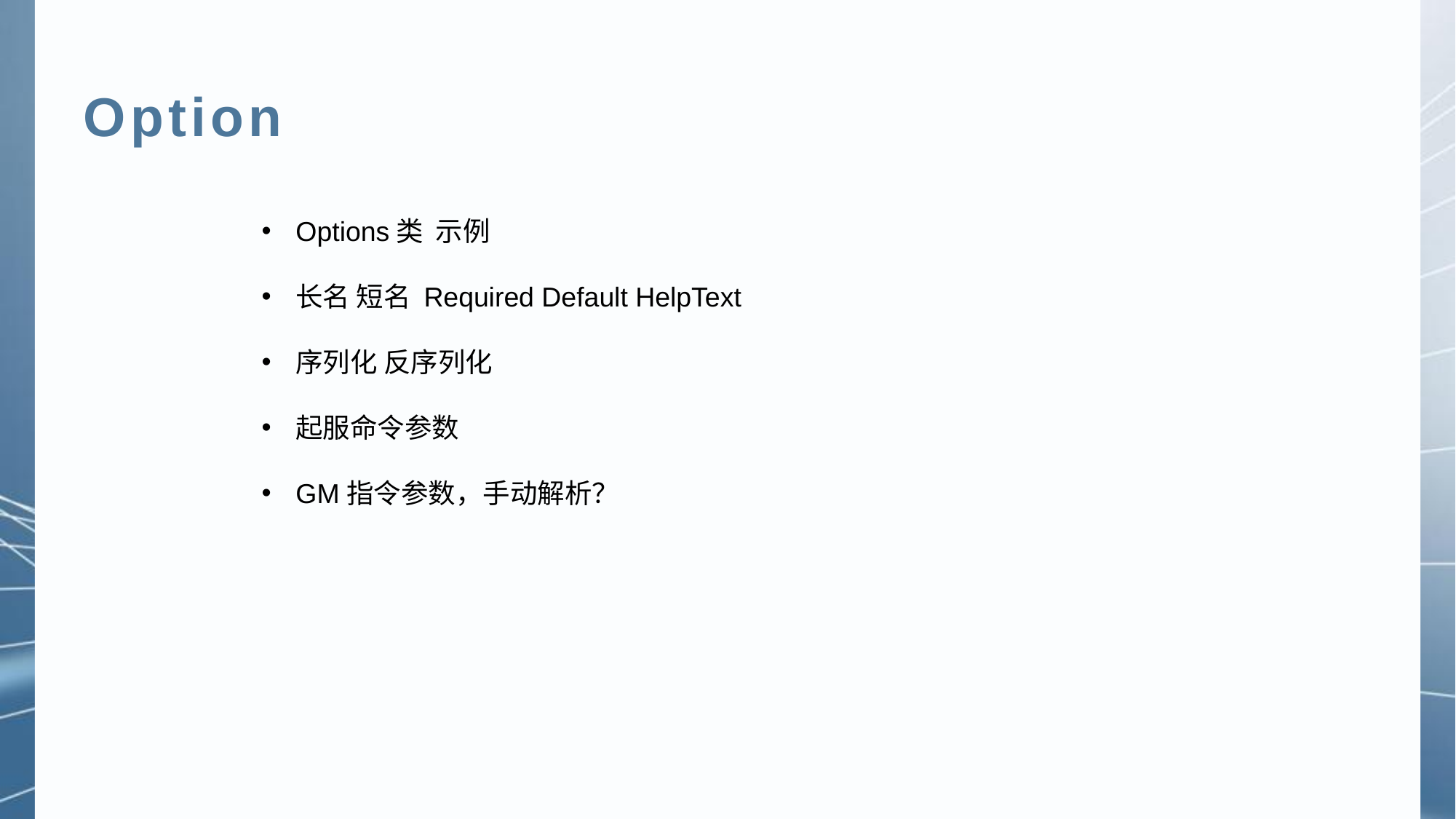

Option
Options类  示例

长名 短名 Required Default HelpText

序列化 反序列化

起服命令参数

GM指令参数，手动解析？